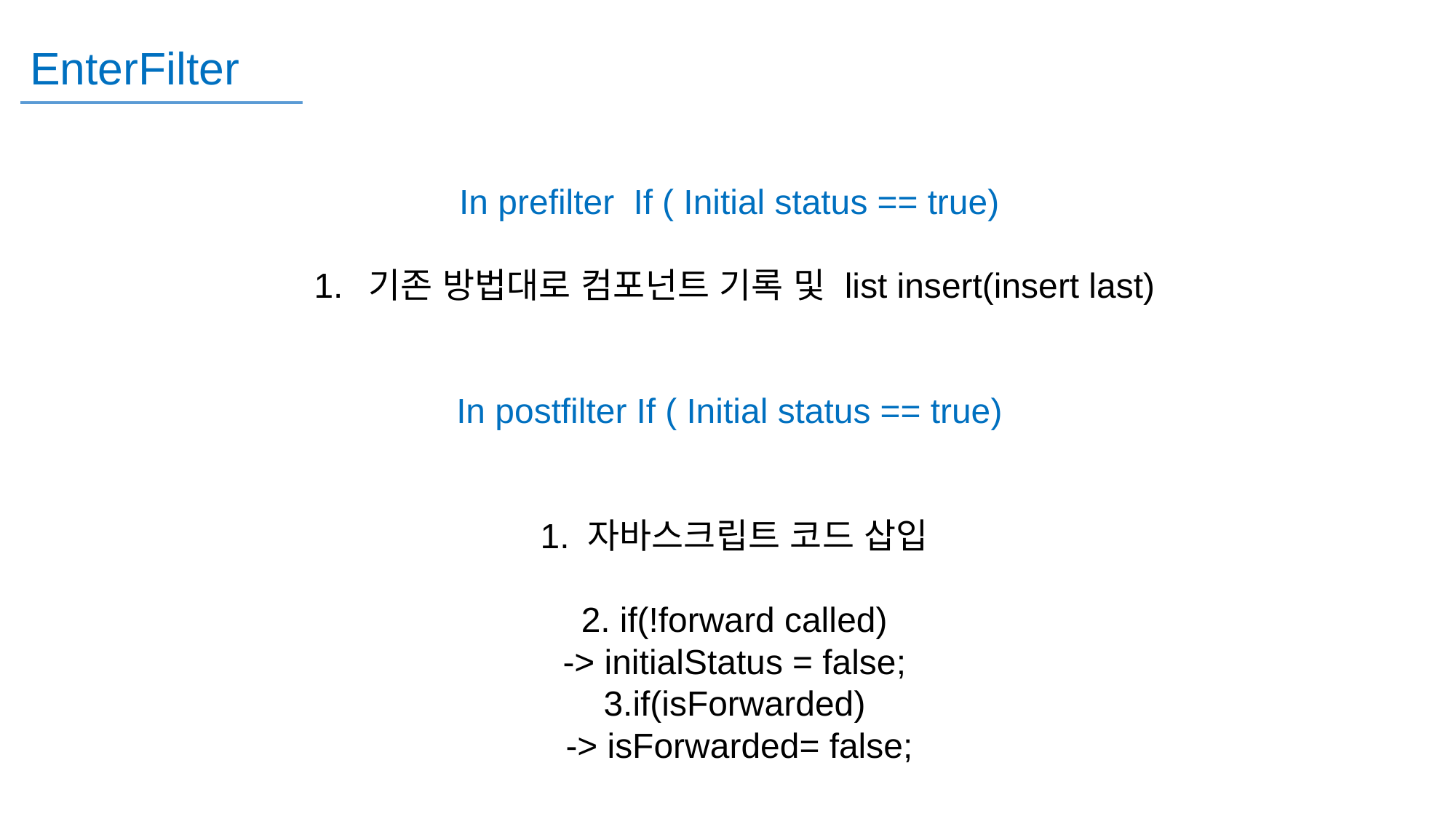

EnterFilter

In prefilter  If ( Initial status == true)

기존 방법대로 컴포넌트 기록 및 list insert(insert last)

In postfilter If ( Initial status == true)

1. 자바스크립트 코드 삽입

2. if(!forward called)
-> initialStatus = false;
3.if(isForwarded)
 -> isForwarded= false;